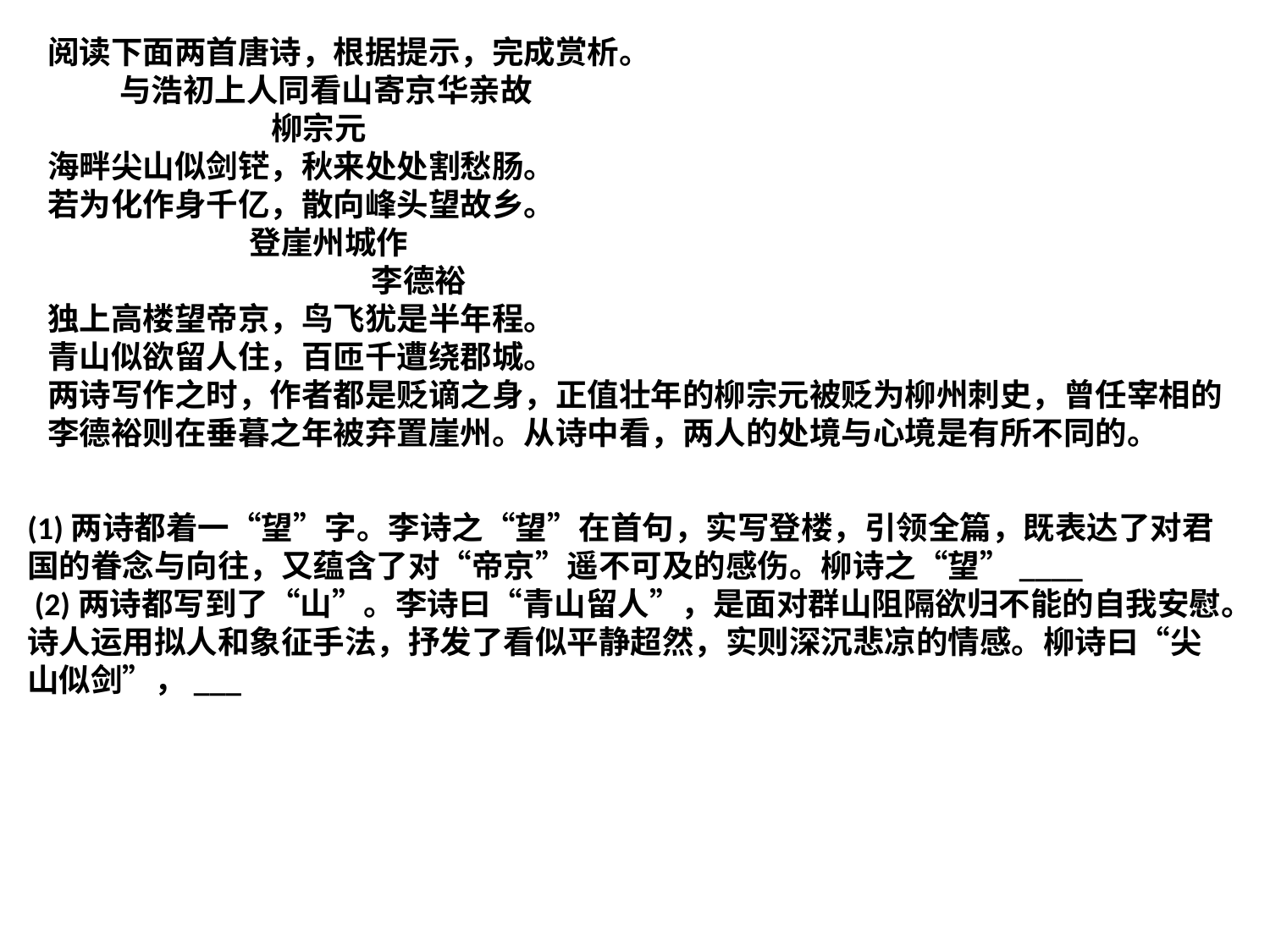

阅读下面两首唐诗，根据提示，完成赏析。
         与浩初上人同看山寄京华亲故
                              柳宗元
海畔尖山似剑铓，秋来处处割愁肠。
若为化作身千亿，散向峰头望故乡。
                           登崖州城作
                                            李德裕
独上高楼望帝京，鸟飞犹是半年程。
青山似欲留人住，百匝千遭绕郡城。
两诗写作之时，作者都是贬谪之身，正值壮年的柳宗元被贬为柳州刺史，曾任宰相的李德裕则在垂暮之年被弃置崖州。从诗中看，两人的处境与心境是有所不同的。
(1)两诗都着一“望”字。李诗之“望”在首句，实写登楼，引领全篇，既表达了对君国的眷念与向往，又蕴含了对“帝京”遥不可及的感伤。柳诗之“望”____
 (2)两诗都写到了“山”。李诗曰“青山留人”，是面对群山阻隔欲归不能的自我安慰。诗人运用拟人和象征手法，抒发了看似平静超然，实则深沉悲凉的情感。柳诗曰“尖山似剑”，___